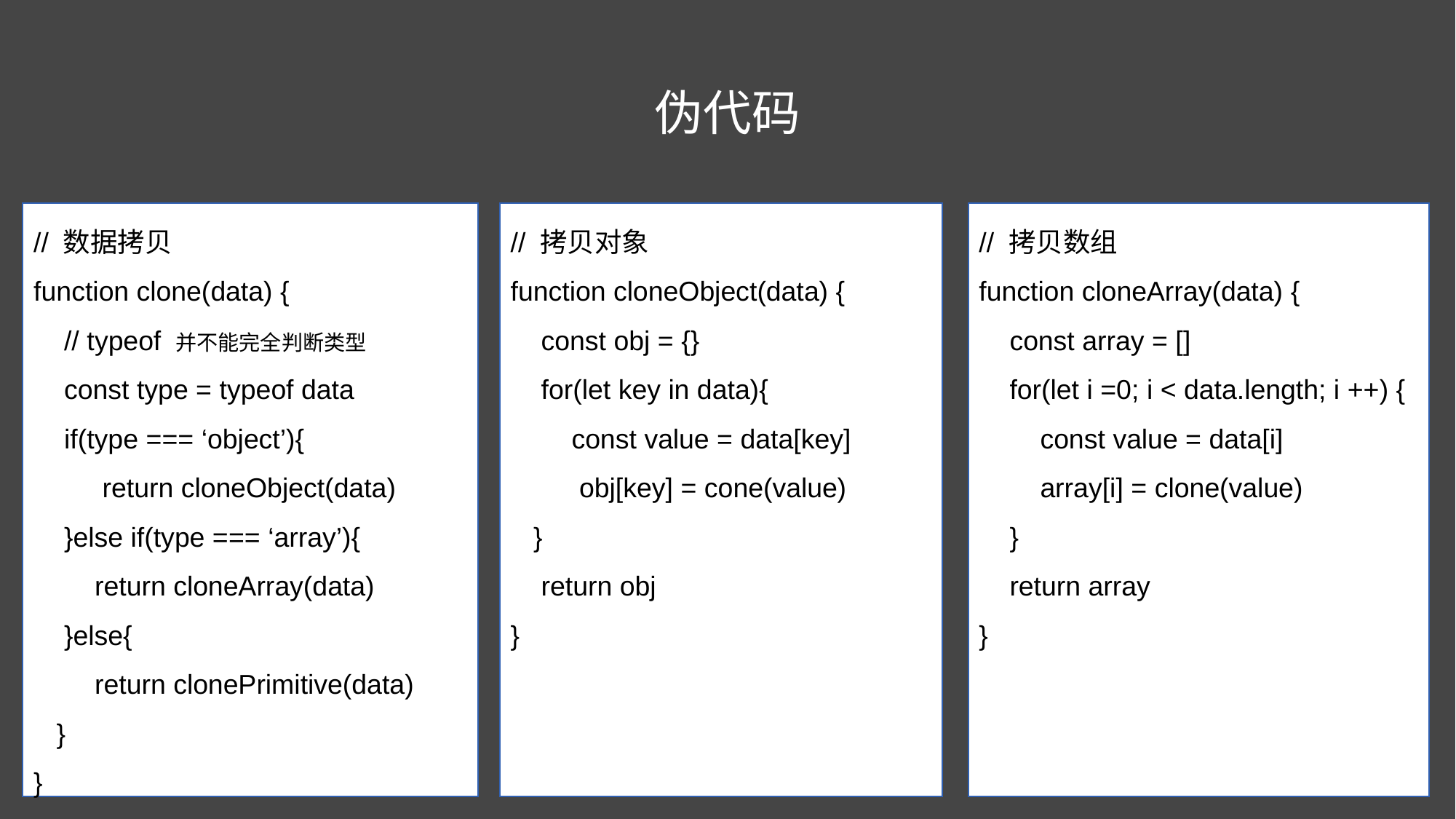

伪代码
// 数据拷贝
function clone(data) {
    // typeof 并不能完全判断类型
    const type = typeof data
    if(type === ‘object’){
         return cloneObject(data)
    }else if(type === ‘array’){
        return cloneArray(data)
    }else{
        return clonePrimitive(data)
   }
}
// 拷贝对象
function cloneObject(data) {
    const obj = {}
    for(let key in data){
        const value = data[key]
         obj[key] = cone(value)
   }
    return obj
}
// 拷贝数组
function cloneArray(data) {
    const array = []
    for(let i =0; i < data.length; i ++) {
        const value = data[i]
        array[i] = clone(value)
    }
    return array
}